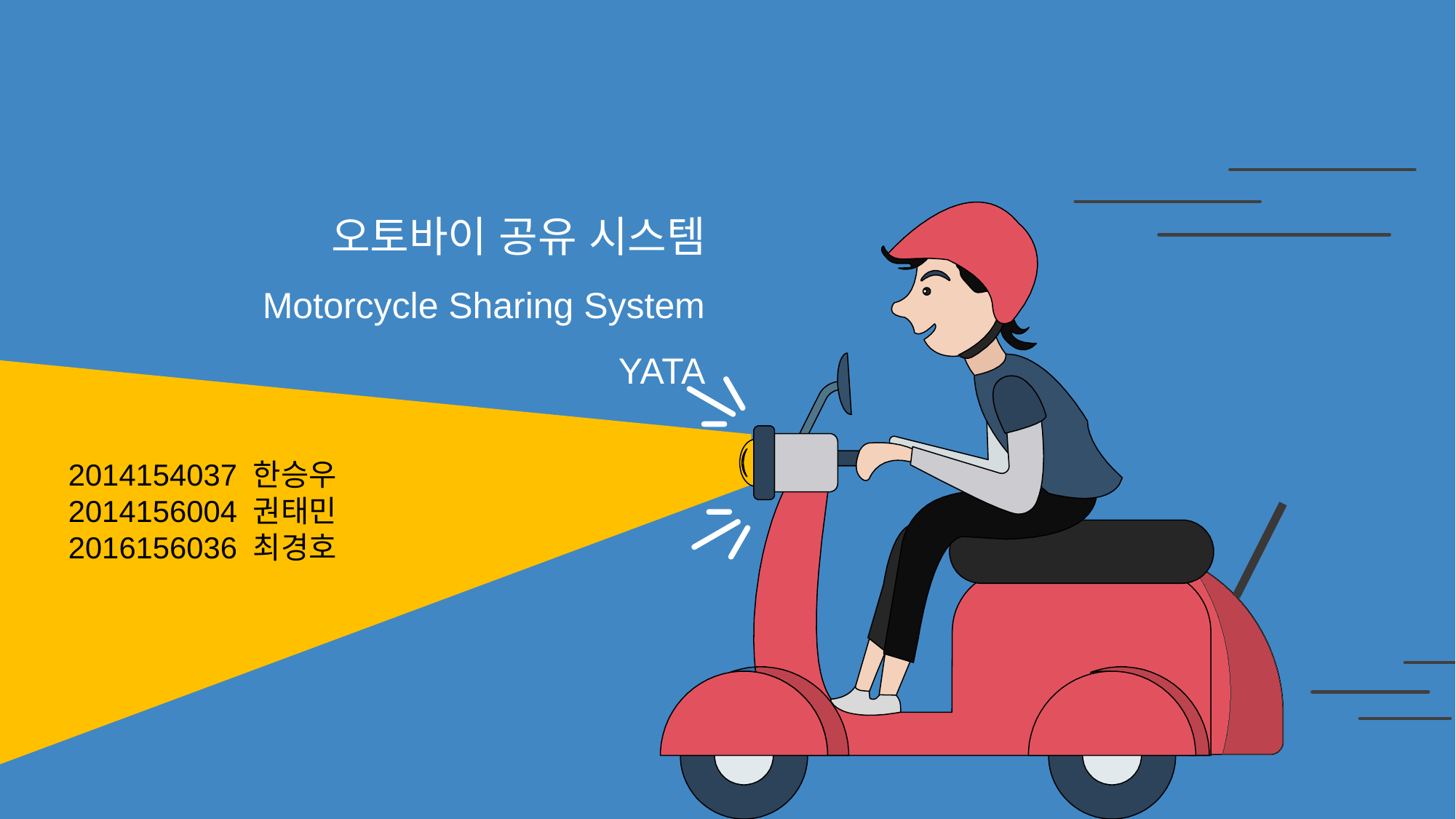

오토바이 공유 시스템
Motorcycle Sharing System
YATA
2014154037 한승우
2014156004 권태민
2016156036 최경호